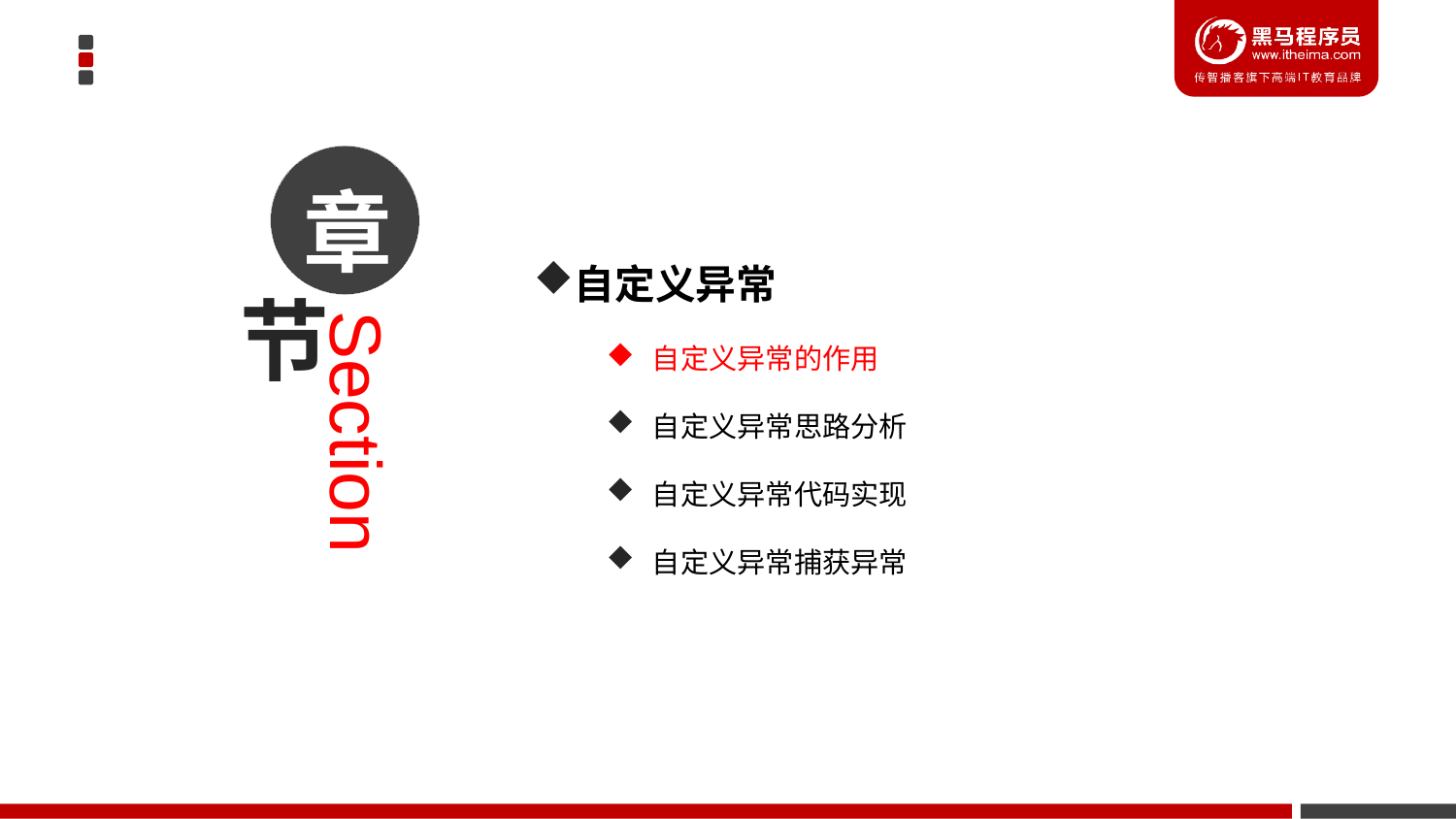

章
自定义异常
自定义异常的作用
自定义异常思路分析
自定义异常代码实现
自定义异常捕获异常

节
Section